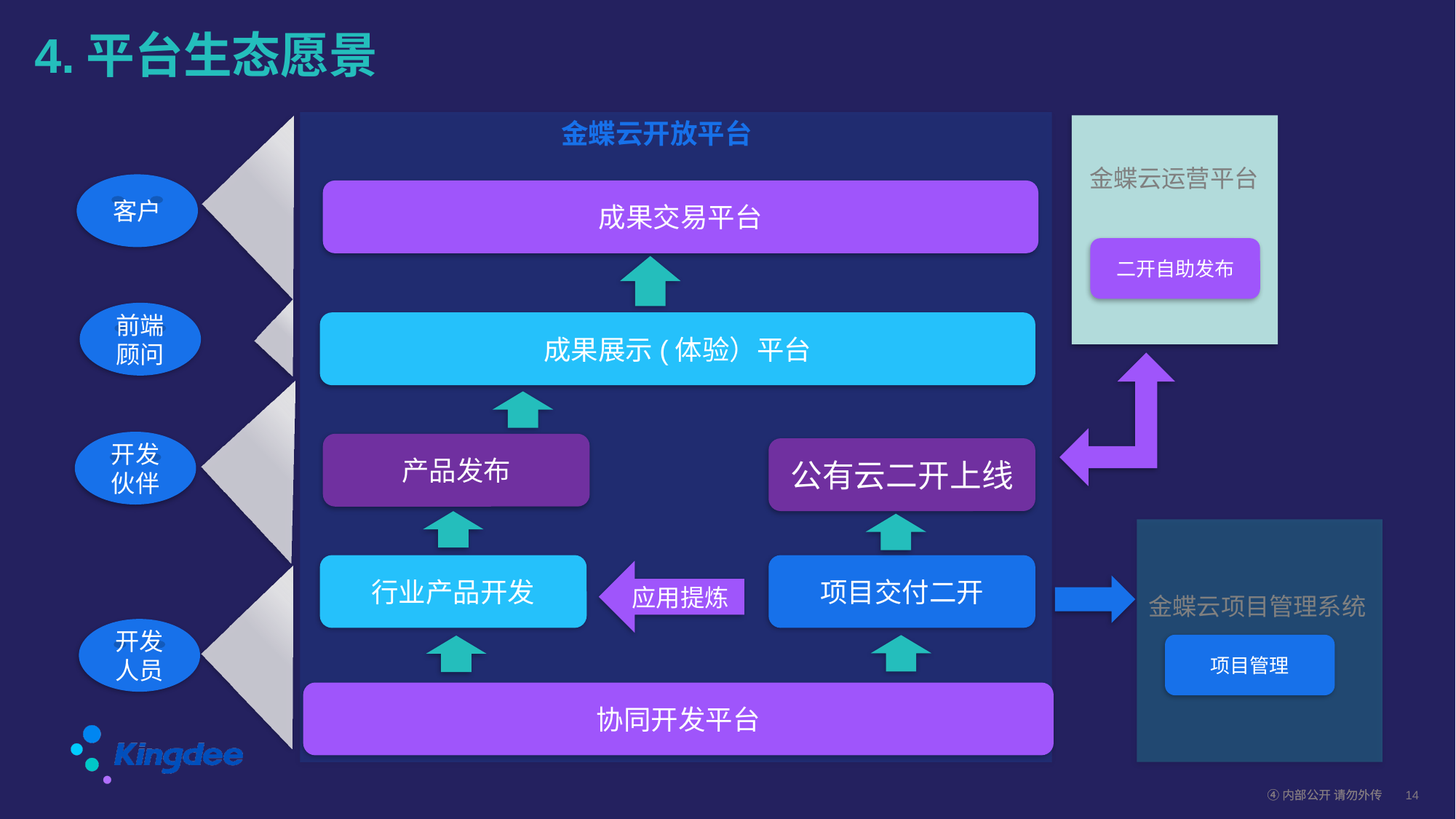

# 4.平台生态愿景
金蝶云开放平台

金蝶云运营平台
客户
成果交易平台
二开自助发布

前端顾问

成果展示(体验）平台

开发伙伴
产品发布
公有云二开上线

行业产品开发
项目交付二开
应用提炼

金蝶云项目管理系统

开发人员
项目管理

协同开发平台